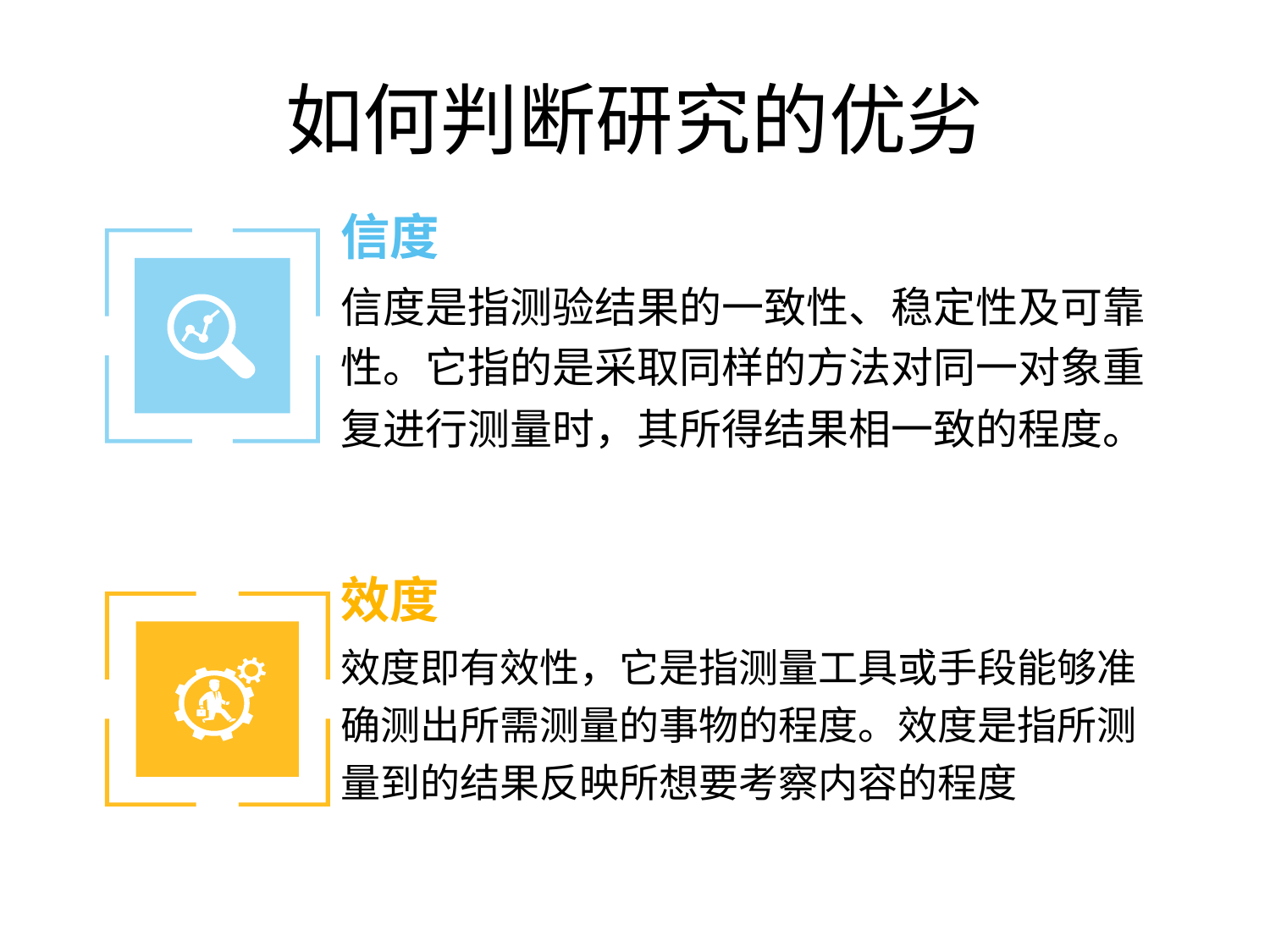

# 如何判断研究的优劣
信度

信度是指测验结果的一致性、稳定性及可靠性。它指的是采取同样的方法对同一对象重复进行测量时，其所得结果相一致的程度。

效度

效度即有效性，它是指测量工具或手段能够准确测出所需测量的事物的程度。效度是指所测量到的结果反映所想要考察内容的程度